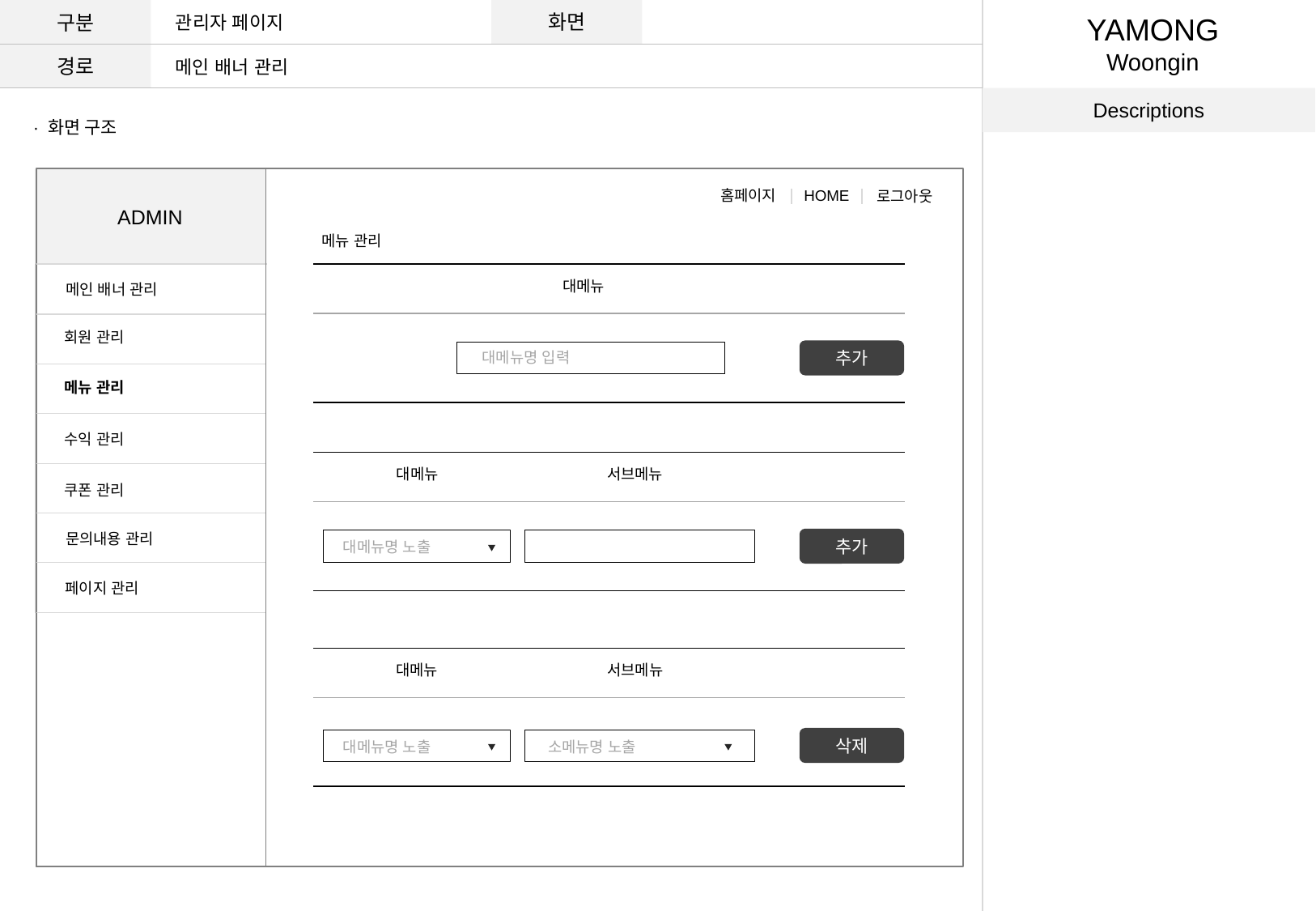

구분
화면
관리자 페이지
YAMONG
Woongin
경로
메인 배너 관리
Descriptions
· 화면 구조

홈페이지
HOME
로그아웃
ADMIN
메뉴 관리

대메뉴
메인 배너 관리

회원 관리
추가
대메뉴명 입력

메뉴 관리

수익 관리
대메뉴
서브메뉴

쿠폰 관리

문의내용 관리
추가

대메뉴명 노출

페이지 관리
대메뉴
서브메뉴
삭제

대메뉴명 노출
소메뉴명 노출